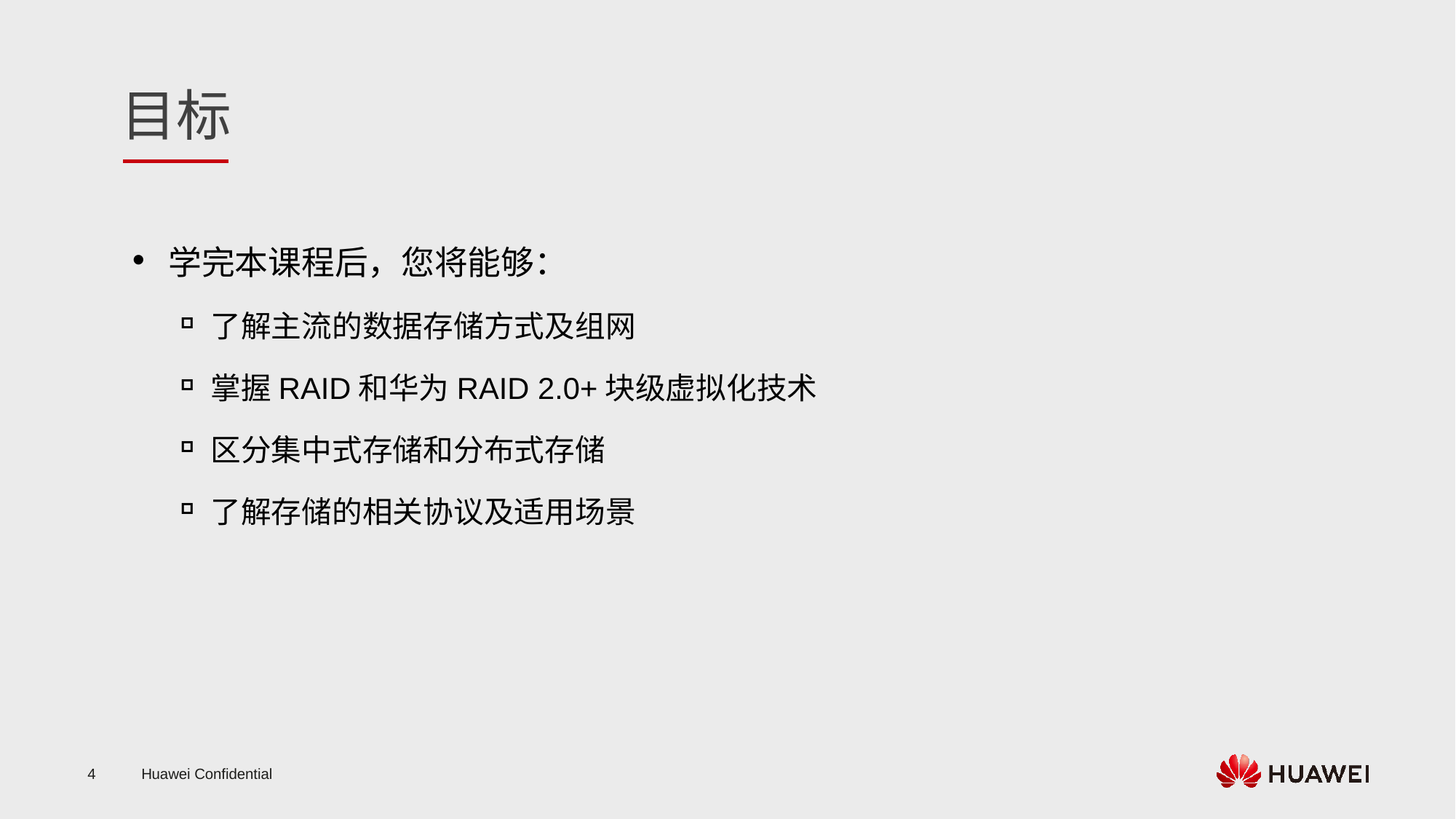

学完本课程后，您将能够：
了解主流的数据存储方式及组网
掌握RAID和华为RAID 2.0+块级虚拟化技术
区分集中式存储和分布式存储
了解存储的相关协议及适用场景